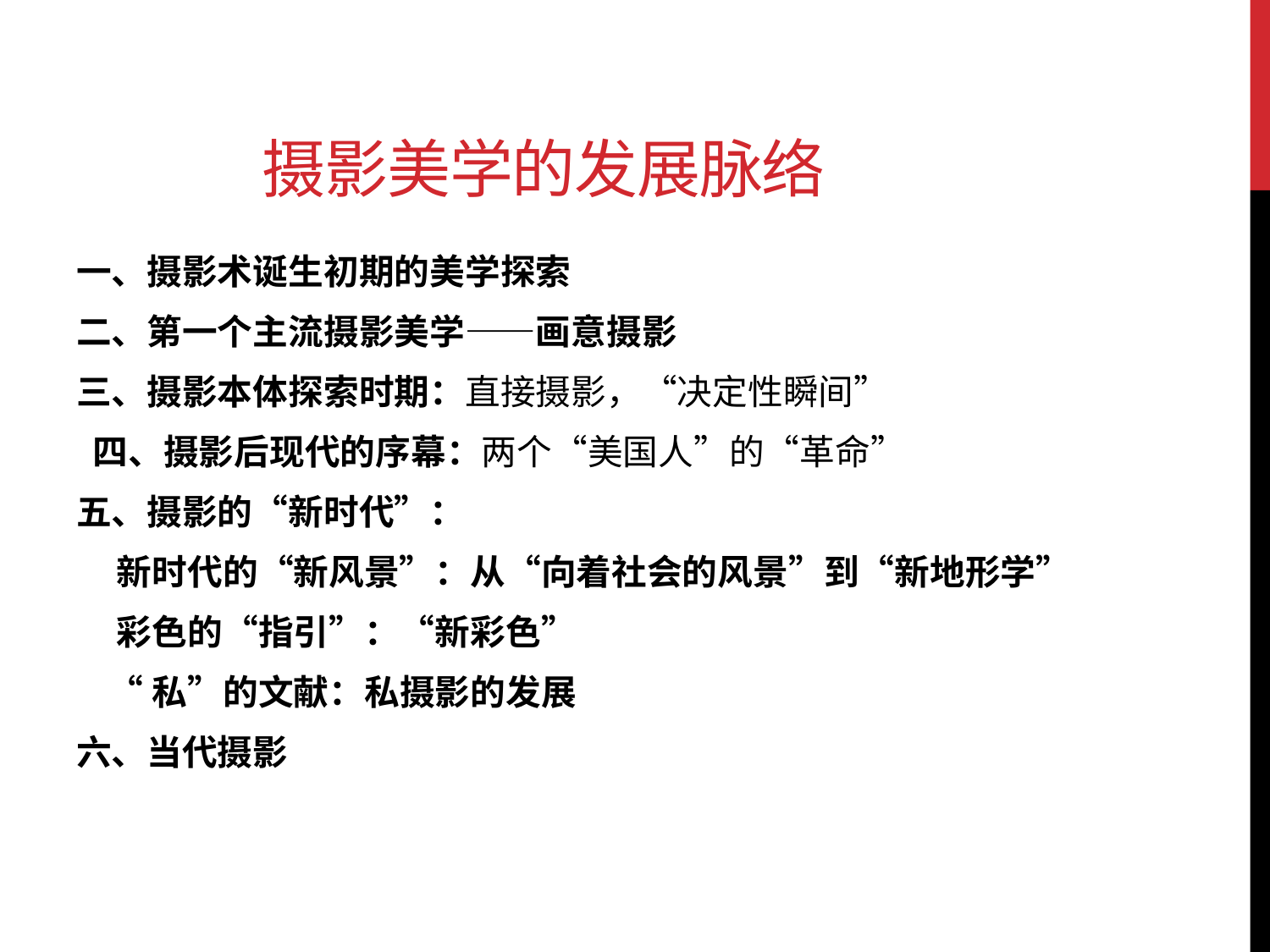

# 摄影美学的发展脉络
一、摄影术诞生初期的美学探索
二、第一个主流摄影美学——画意摄影
三、摄影本体探索时期：直接摄影，“决定性瞬间”
 四、摄影后现代的序幕：两个“美国人”的“革命”
五、摄影的“新时代”：
    新时代的“新风景”：从“向着社会的风景”到“新地形学”
    彩色的“指引”：“新彩色”
    “私”的文献：私摄影的发展
六、当代摄影